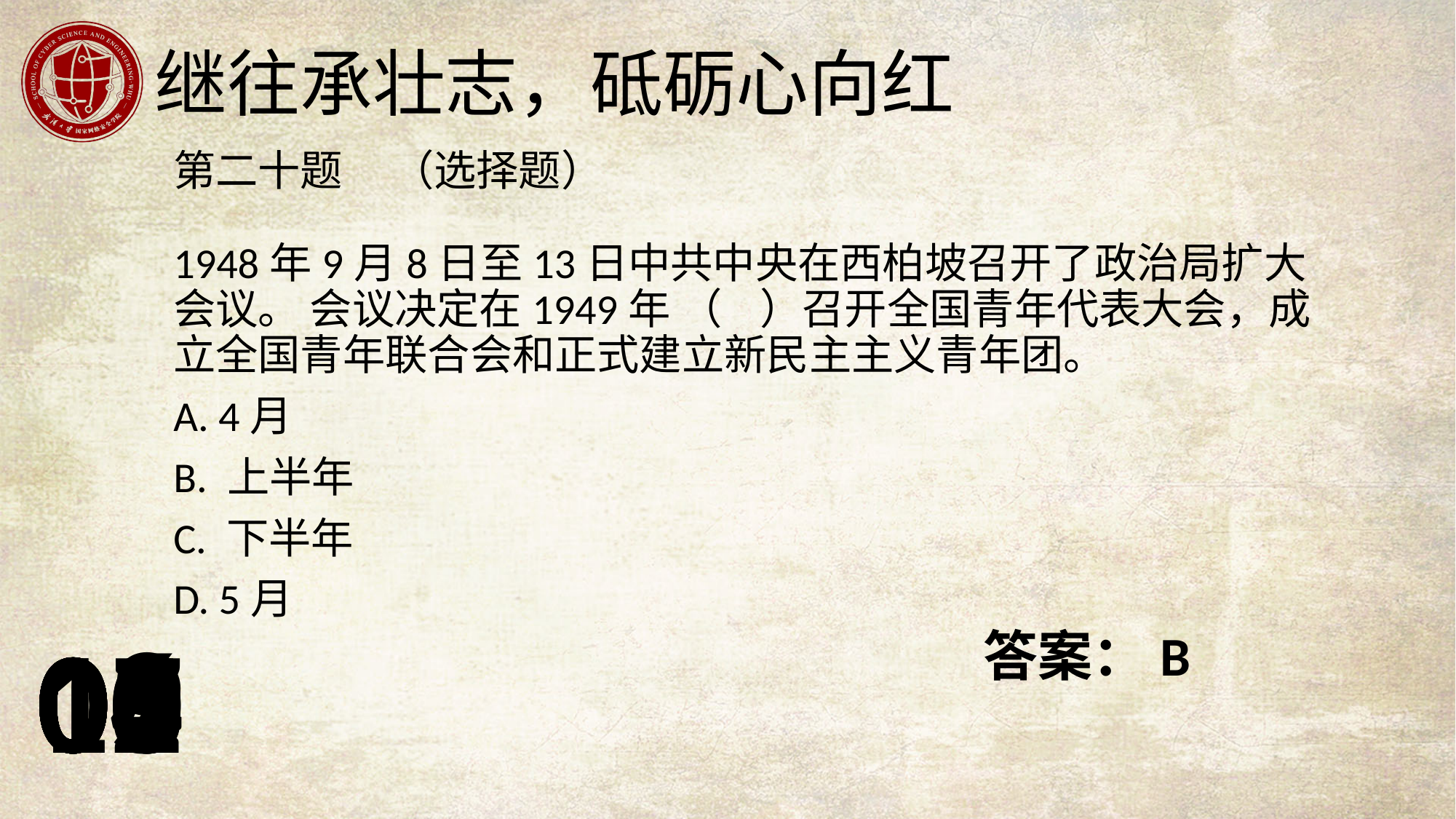

第二十题	（选择题）
1948年9月8日至13日中共中央在西柏坡召开了政治局扩大会议。 会议决定在1949年 （    ）召开全国青年代表大会，成立全国青年联合会和正式建立新民主主义青年团。
A. 4月
B. 上半年
C. 下半年
D. 5月
答案：B